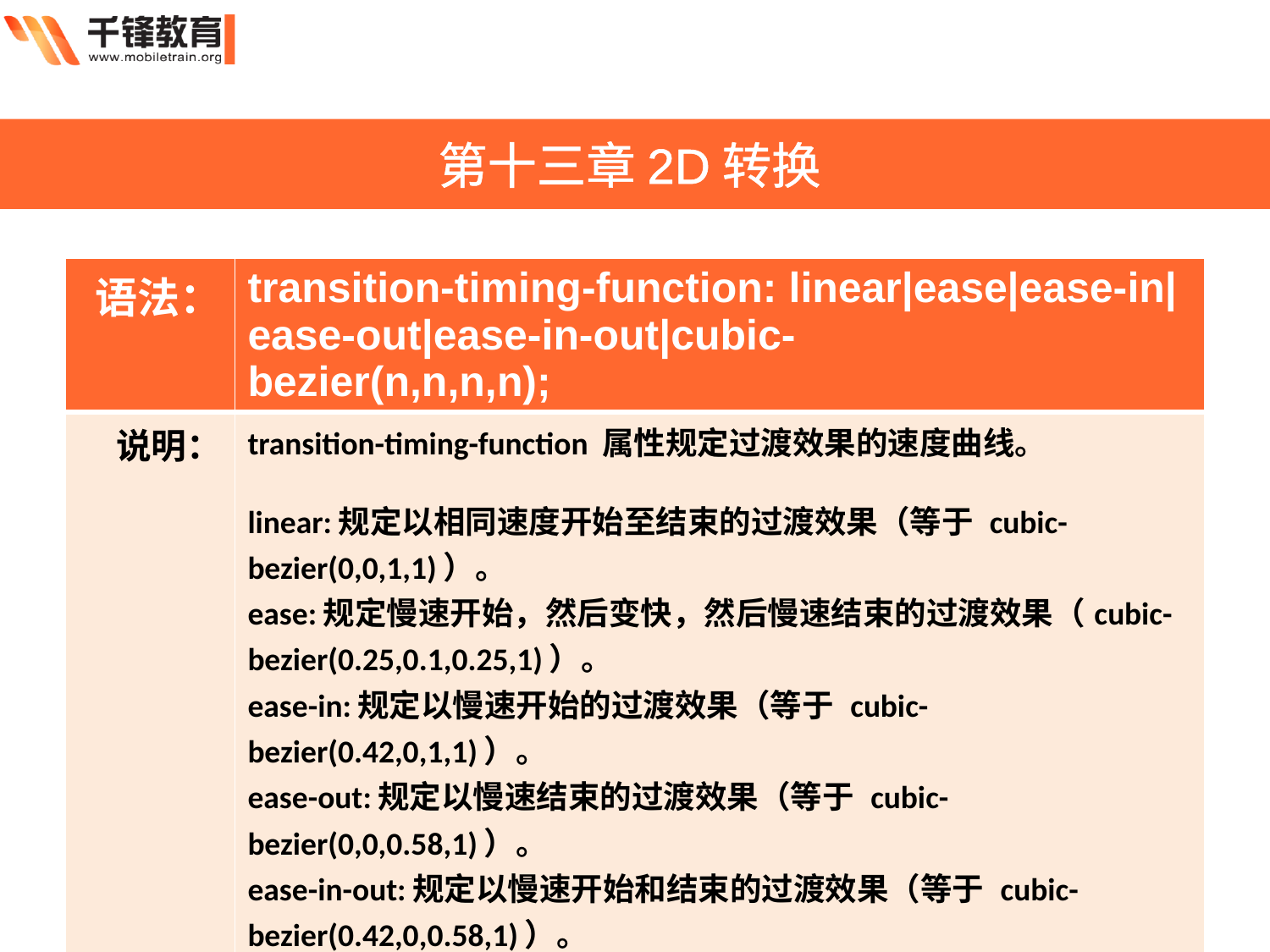

第十三章2D转换

| 语法： | transition-timing-function: linear|ease|ease-in|ease-out|ease-in-out|cubic- bezier(n,n,n,n); |
| --- | --- |
| 说明： | transition-timing-function 属性规定过渡效果的速度曲线。 linear:规定以相同速度开始至结束的过渡效果（等于 cubic-bezier(0,0,1,1)）。 ease:规定慢速开始，然后变快，然后慢速结束的过渡效果（cubic-bezier(0.25,0.1,0.25,1)）。 ease-in:规定以慢速开始的过渡效果（等于 cubic-bezier(0.42,0,1,1)）。 ease-out:规定以慢速结束的过渡效果（等于 cubic-bezier(0,0,0.58,1)）。 ease-in-out:规定以慢速开始和结束的过渡效果（等于 cubic-bezier(0.42,0,0.58,1)）。 cubic-bezier(n,n,n,n):在 cubic-bezier 函数中定义自己的值。可能的值是 0 至 1 之间的数值。 |